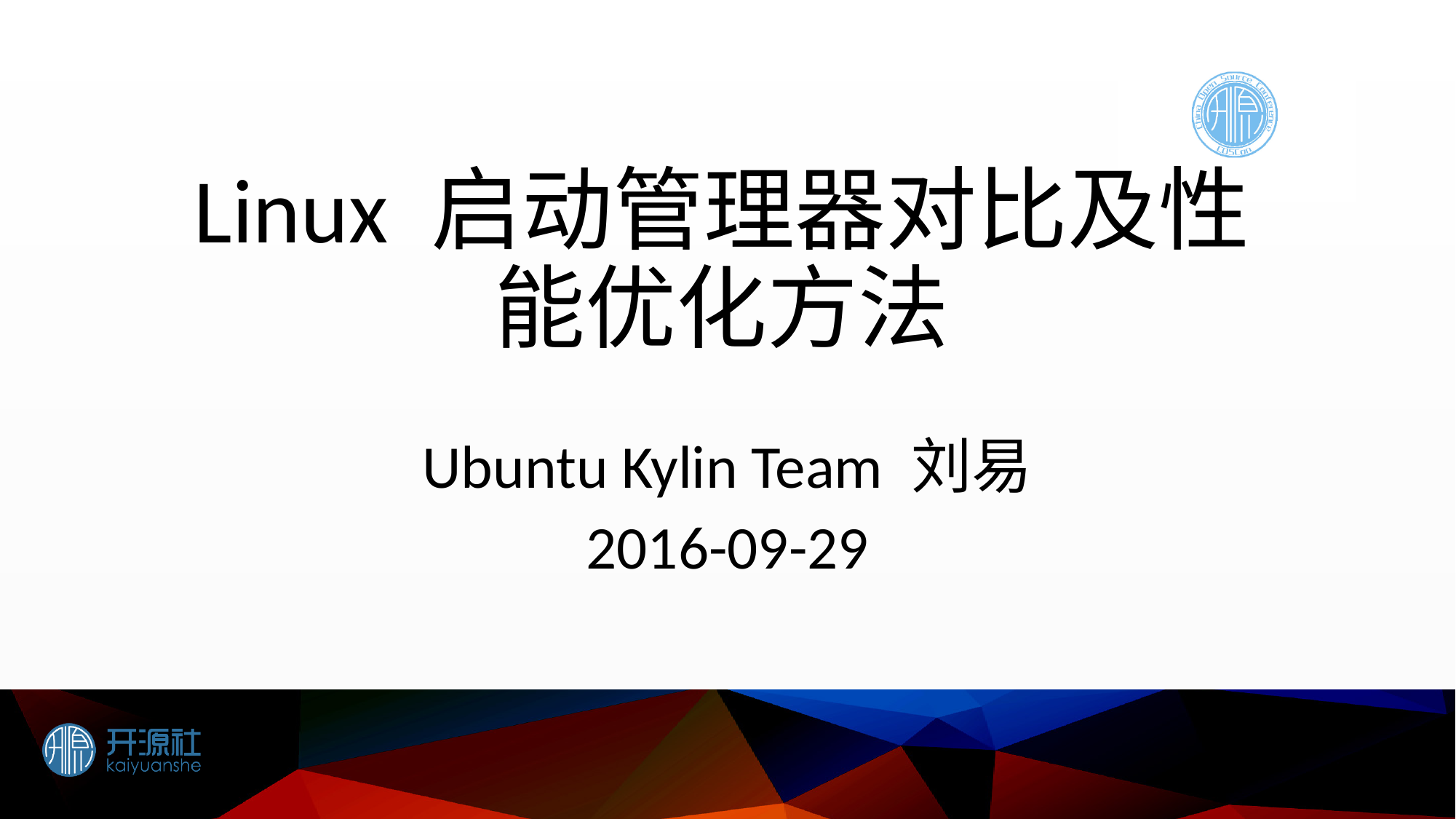

# Linux 启动管理器对比及性能优化方法
Ubuntu Kylin Team 刘易
2016-09-29